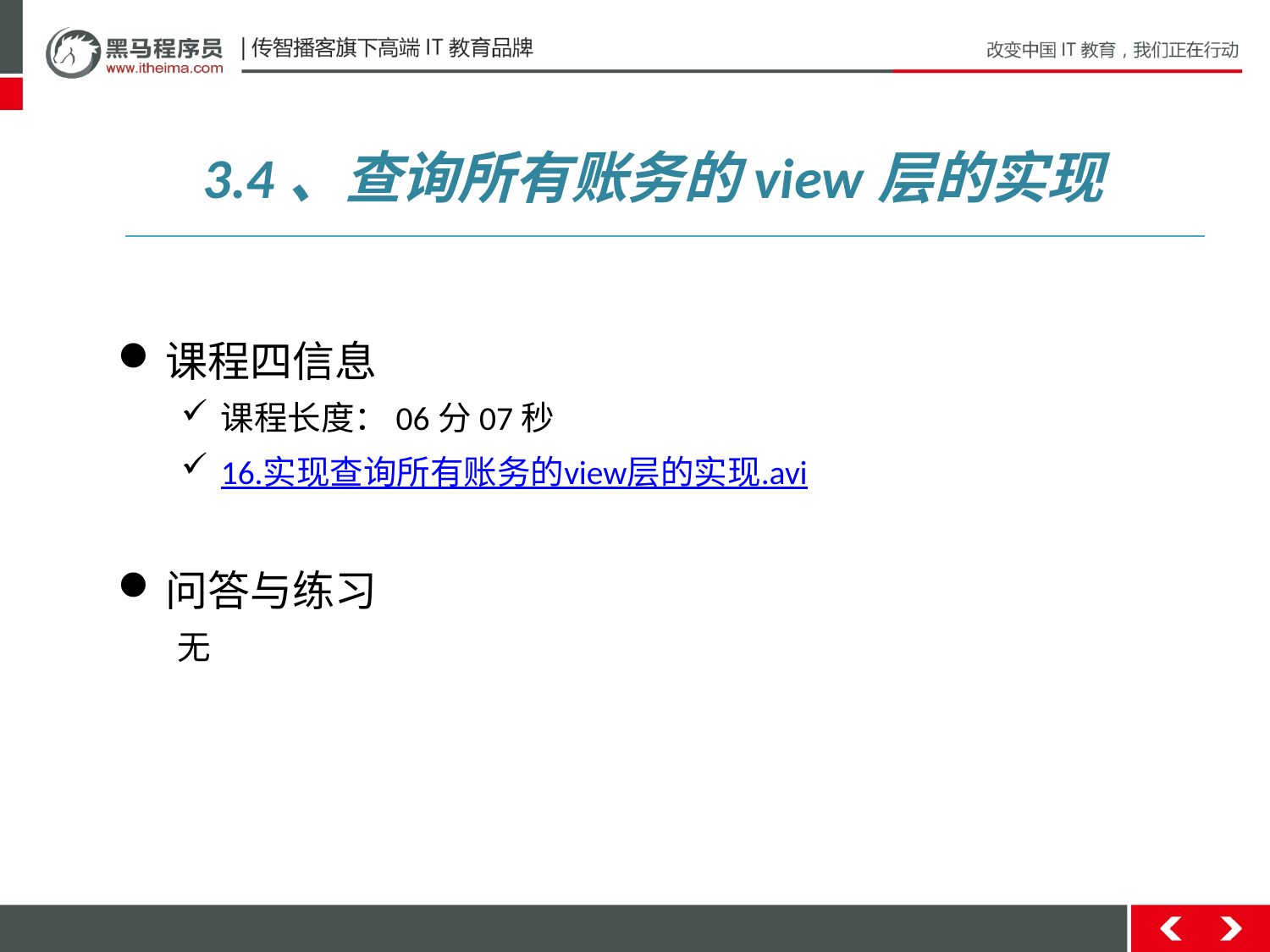

3.4、查询所有账务的view层的实现

课程四信息
课程长度：06分07秒
16.实现查询所有账务的view层的实现.avi

问答与练习
       无